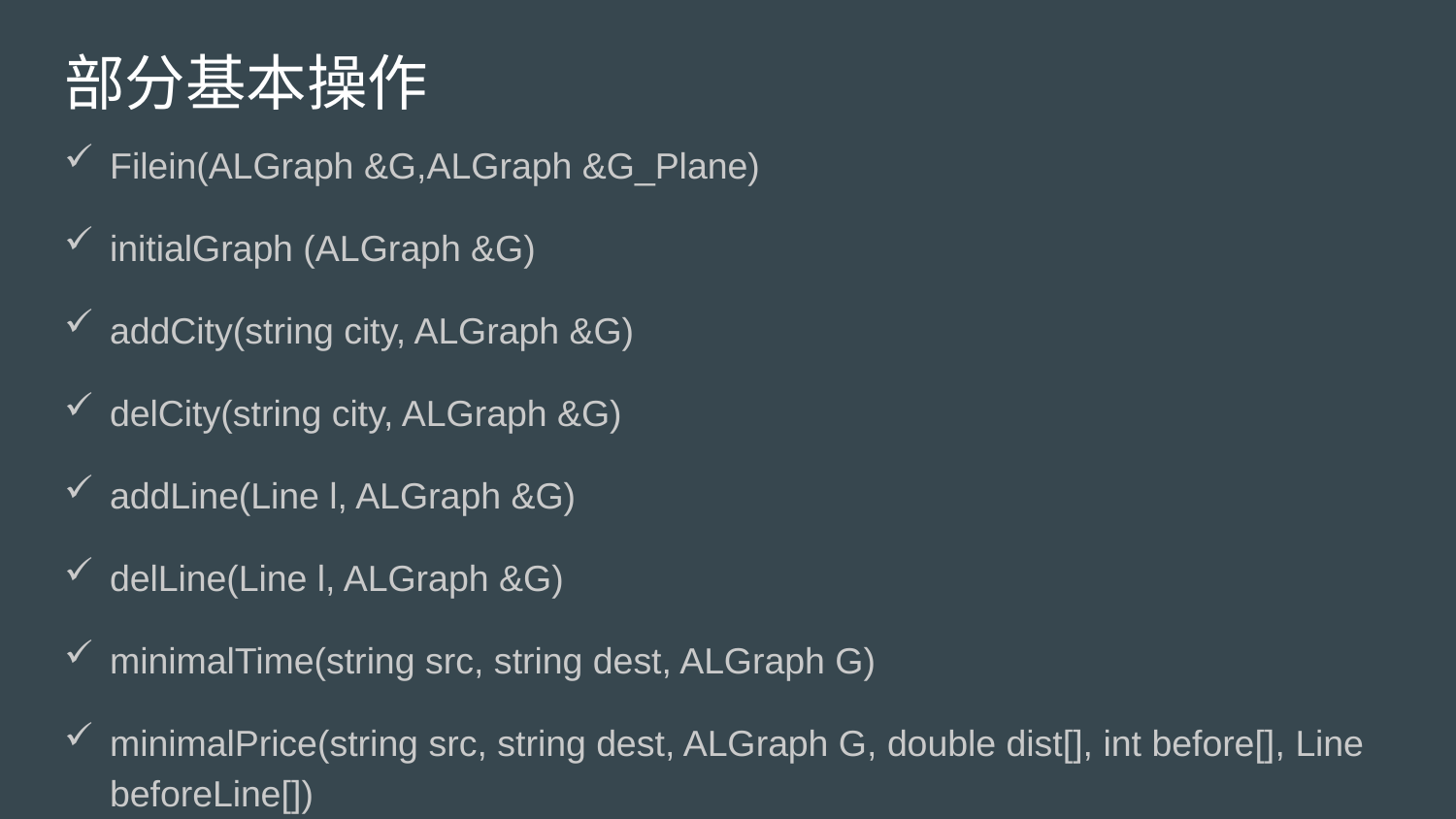

# 部分基本操作
Filein(ALGraph &G,ALGraph &G_Plane)
initialGraph (ALGraph &G)
addCity(string city, ALGraph &G)
delCity(string city, ALGraph &G)
addLine(Line l, ALGraph &G)
delLine(Line l, ALGraph &G)
minimalTime(string src, string dest, ALGraph G)
minimalPrice(string src, string dest, ALGraph G, double dist[], int before[], Line beforeLine[])